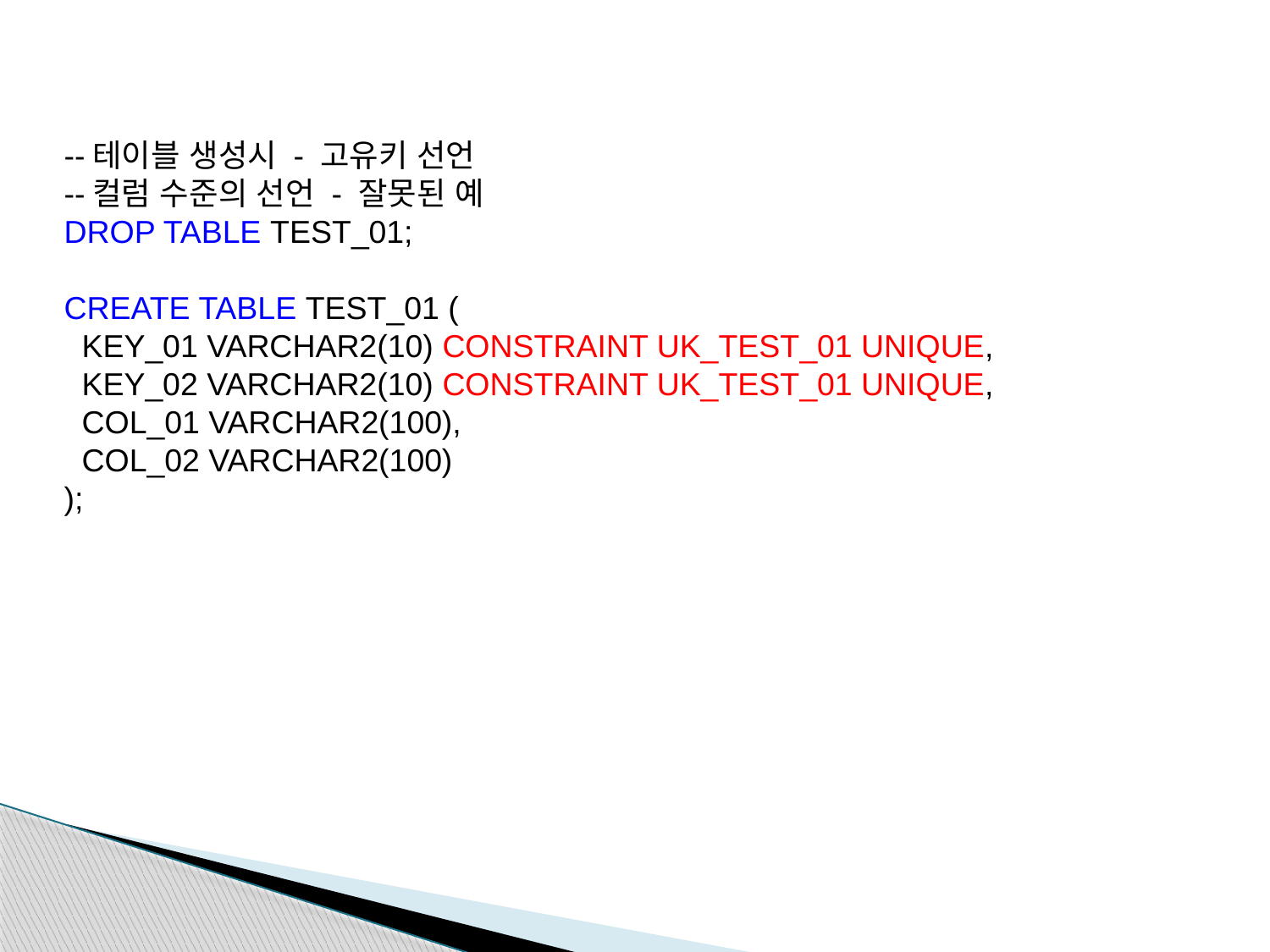

--테이블 생성시 - 고유키 선언
--컬럼 수준의 선언 - 잘못된 예
DROP TABLE TEST_01;

CREATE TABLE TEST_01 (
  KEY_01 VARCHAR2(10) CONSTRAINT UK_TEST_01 UNIQUE,
  KEY_02 VARCHAR2(10) CONSTRAINT UK_TEST_01 UNIQUE,
  COL_01 VARCHAR2(100),
  COL_02 VARCHAR2(100)
);